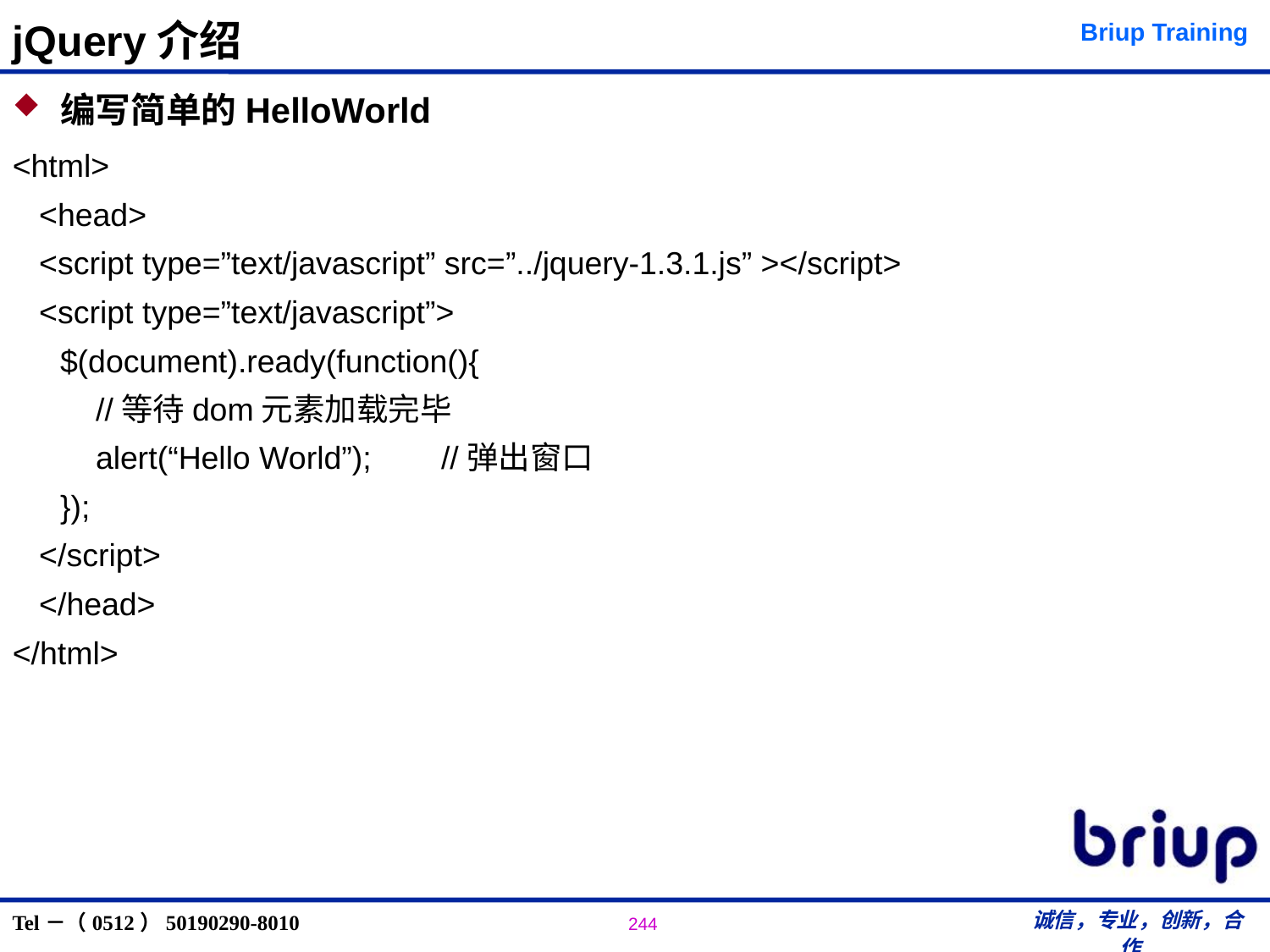

编写简单的HelloWorld
<html>
   <head>
   <script type=”text/javascript” src=”../jquery-1.3.1.js” ></script>
   <script type=”text/javascript”>
	$(document).ready(function(){
	    //等待dom元素加载完毕
	    alert(“Hello World”);	//弹出窗口
	});
   </script>
   </head>
</html>

# jQuery介绍